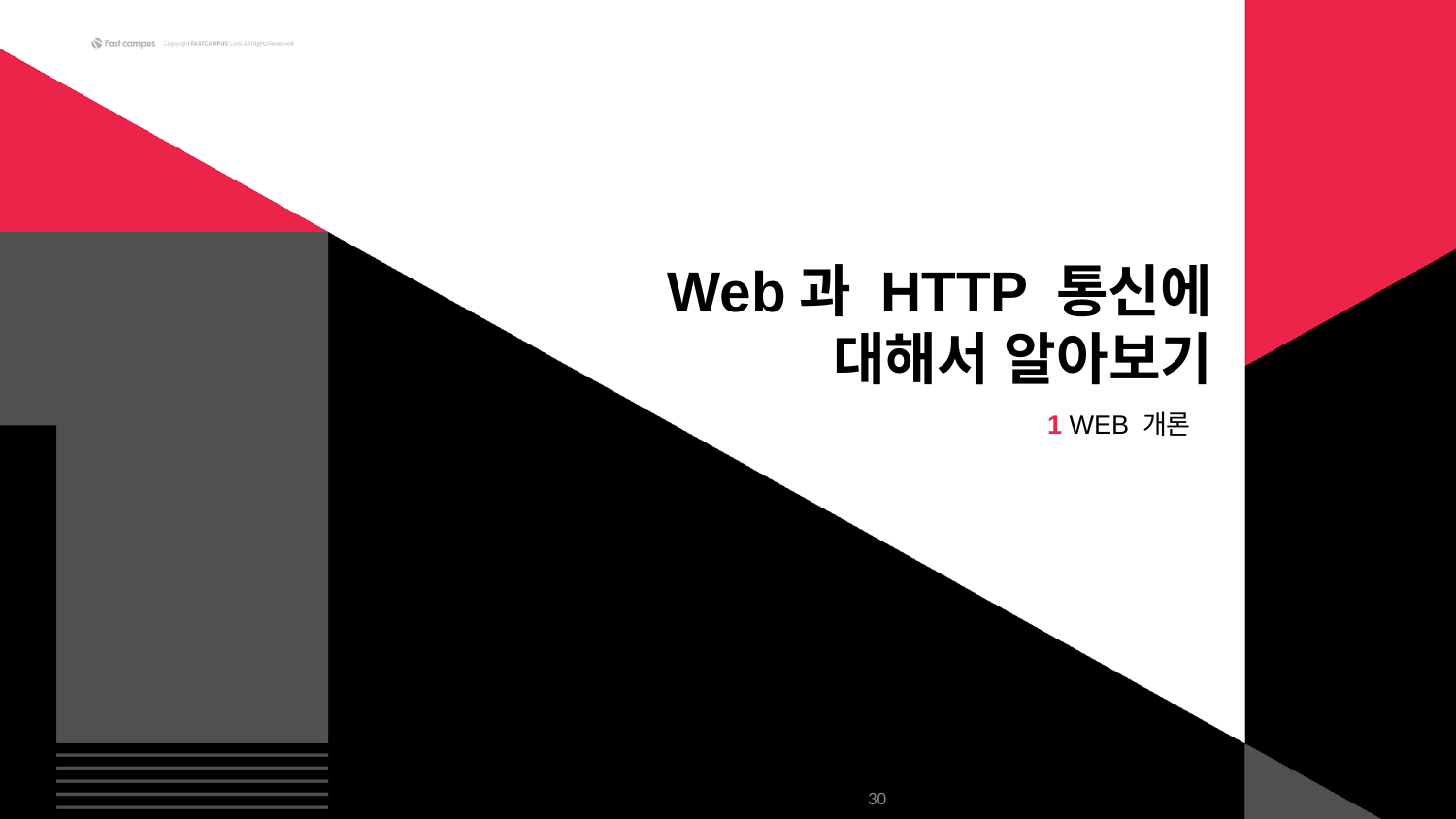

Web과 HTTP 통신에 대해서 알아보기

1 WEB 개론
30